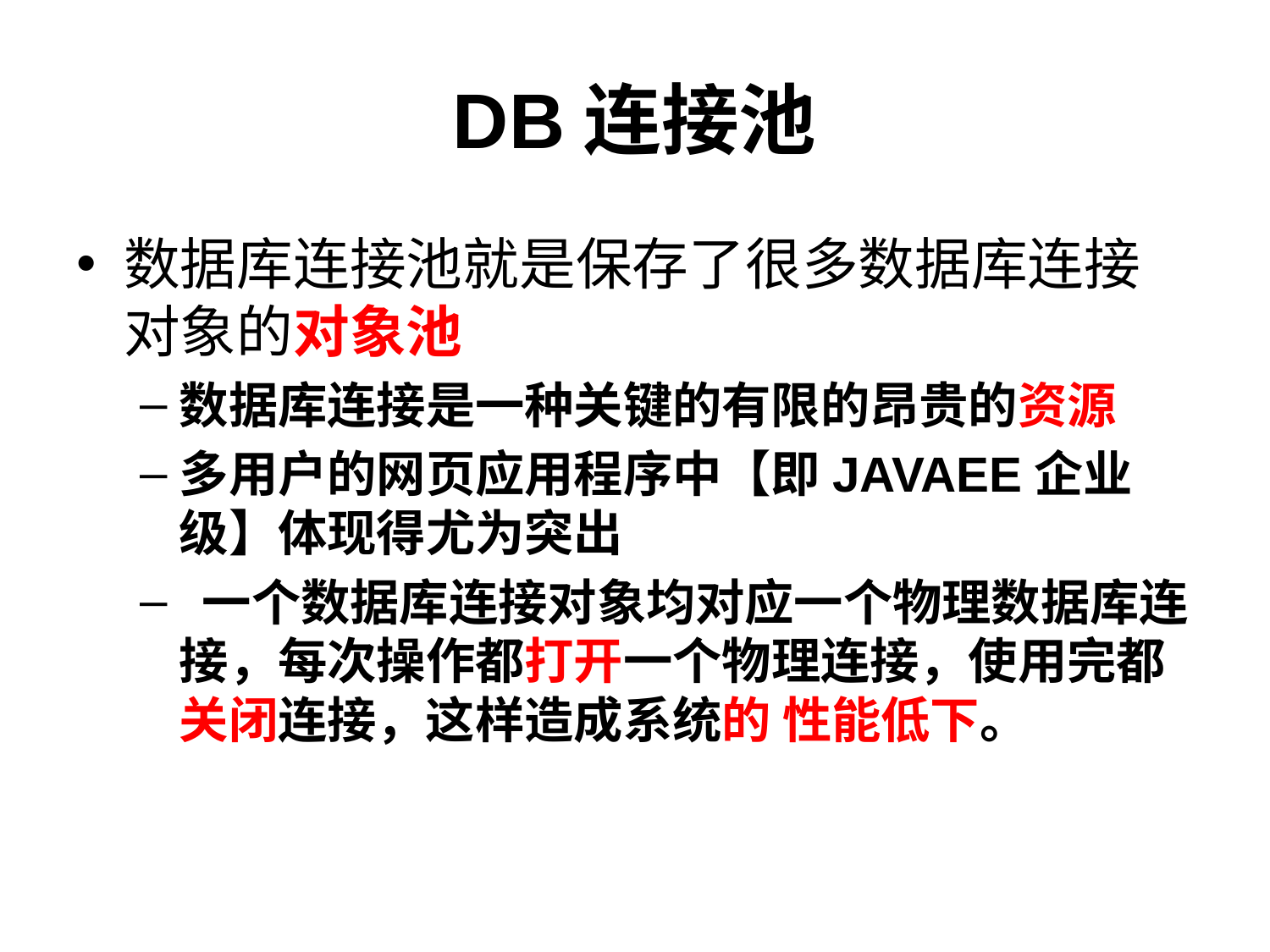

# DB连接池
数据库连接池就是保存了很多数据库连接对象的对象池
数据库连接是一种关键的有限的昂贵的资源
多用户的网页应用程序中【即JAVAEE企业级】体现得尤为突出
 一个数据库连接对象均对应一个物理数据库连接，每次操作都打开一个物理连接，使用完都关闭连接，这样造成系统的 性能低下。